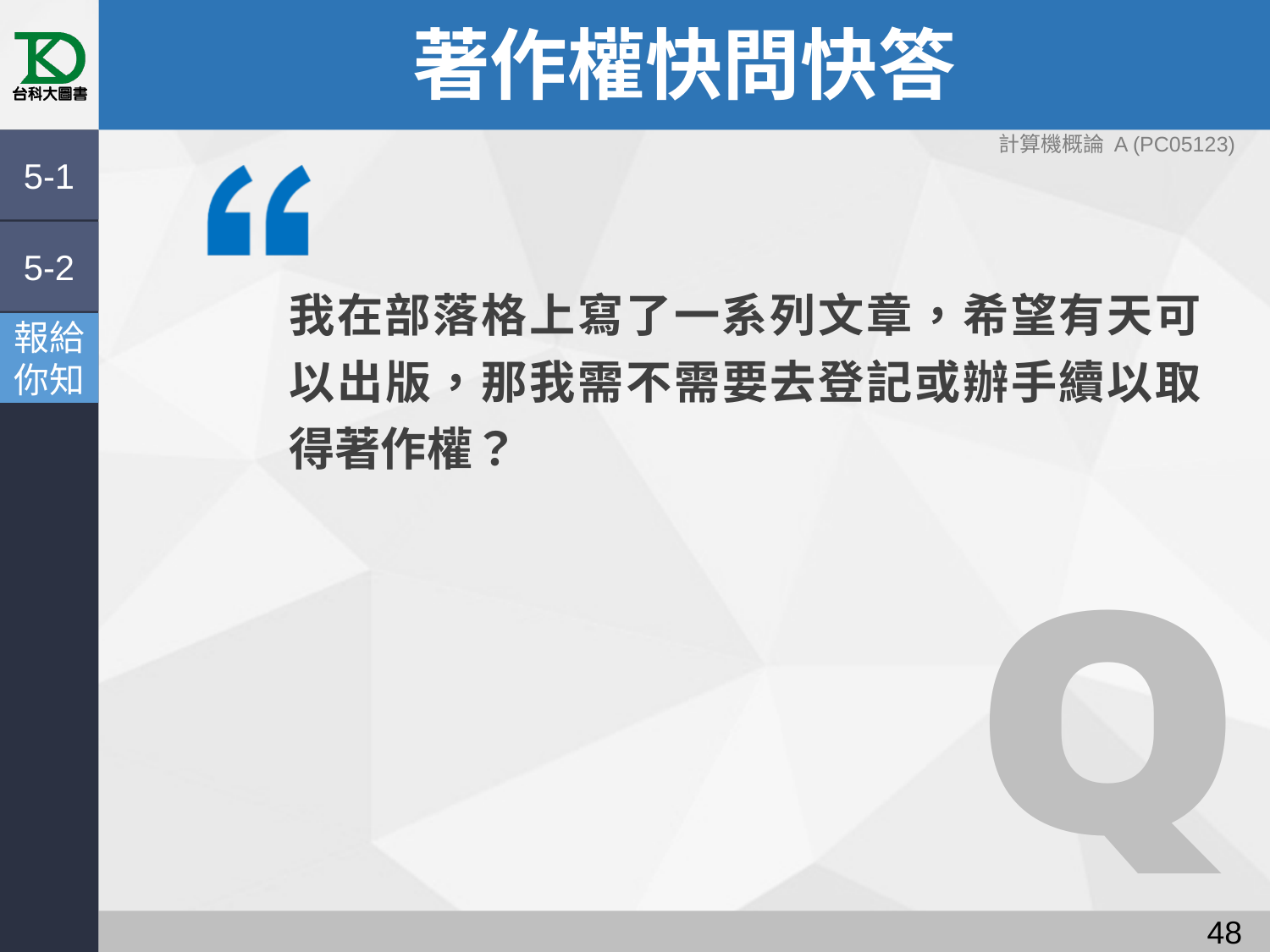

# 著作權快問快答
計算機概論 A (PC05123)
5-1
5-2
我在部落格上寫了一系列文章，希望有天可以出版，那我需不需要去登記或辦手續以取得著作權？
報給
你知
Q
48